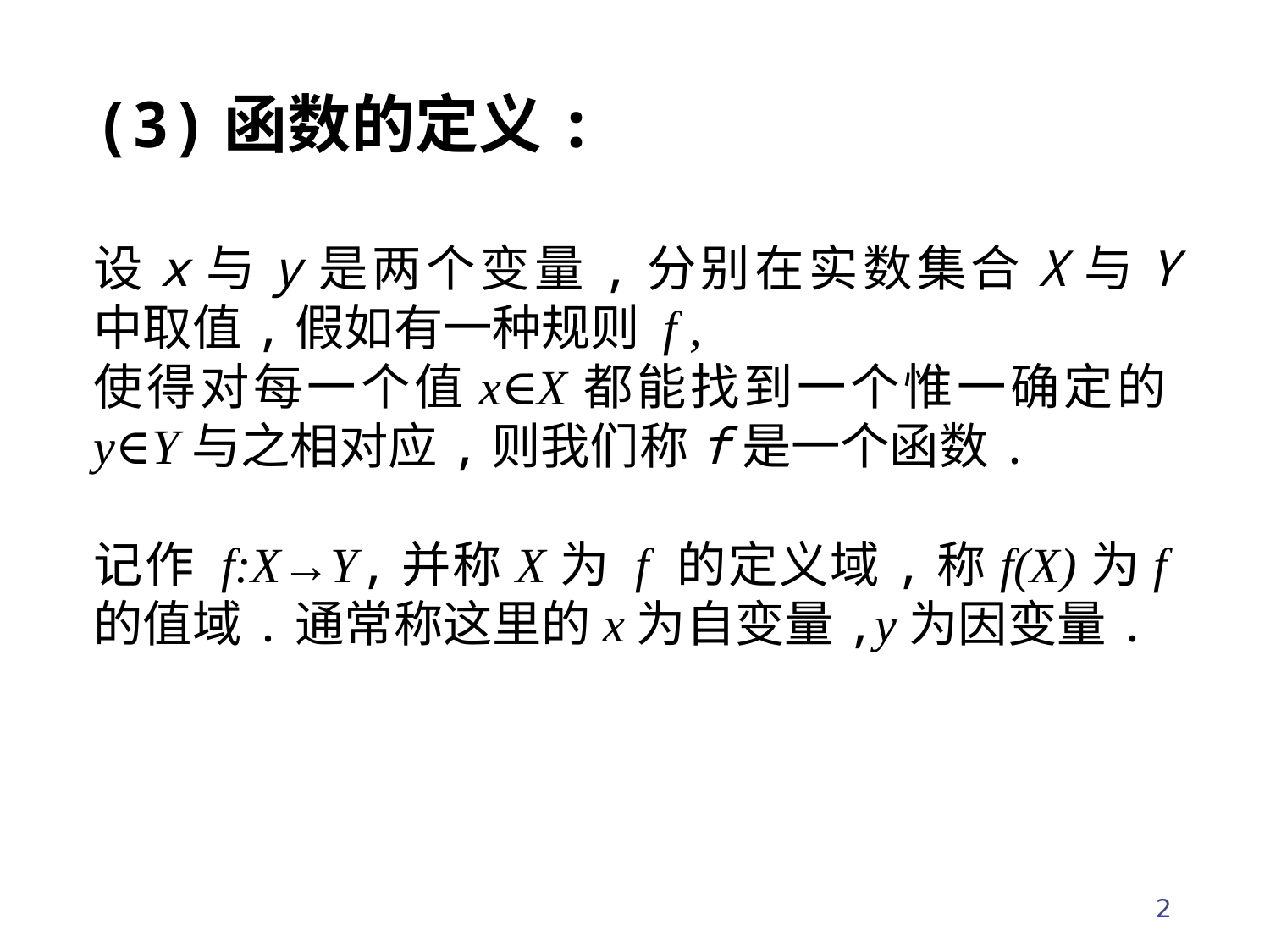

(3)函数的定义:

设x与y是两个变量,分别在实数集合X与Y 中取值,假如有一种规则 f ,
使得对每一个值x∈X都能找到一个惟一确定的y∈Y与之相对应,则我们称f是一个函数.

记作 f:X→Y,并称X为 f 的定义域,称f(X)为f的值域.通常称这里的x为自变量,y为因变量.
2